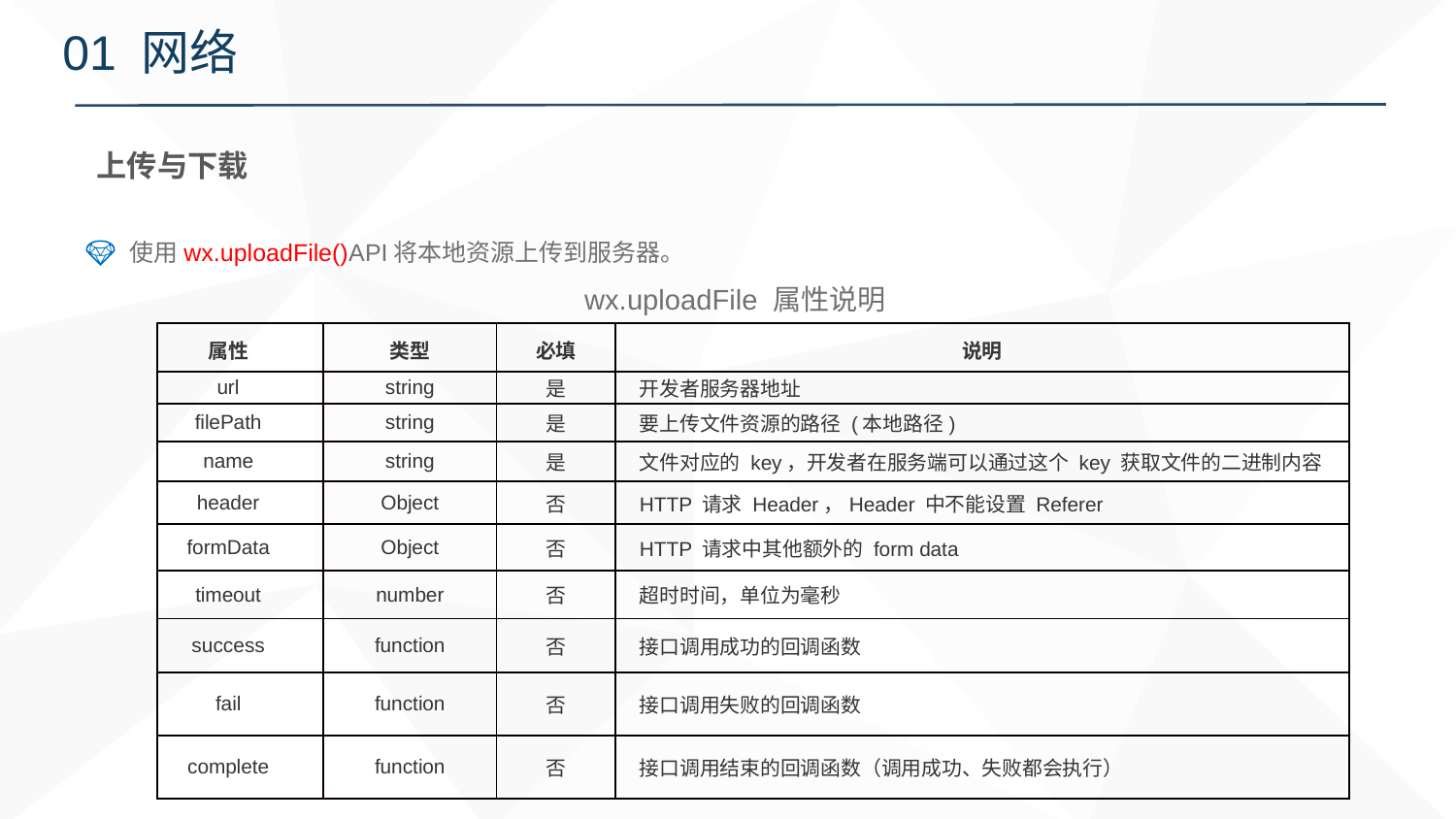

# 01 网络
上传与下载
使用wx.uploadFile()API将本地资源上传到服务器。

wx.uploadFile 属性说明
| 属性 | 类型 | 必填 | 说明 |
| --- | --- | --- | --- |
| url | string | 是 | 开发者服务器地址 |
| filePath | string | 是 | 要上传文件资源的路径 (本地路径) |
| name | string | 是 | 文件对应的 key，开发者在服务端可以通过这个 key 获取文件的二进制内容 |
| header | Object | 否 | HTTP 请求 Header，Header 中不能设置 Referer |
| formData | Object | 否 | HTTP 请求中其他额外的 form data |
| timeout | number | 否 | 超时时间，单位为毫秒 |
| success | function | 否 | 接口调用成功的回调函数 |
| fail | function | 否 | 接口调用失败的回调函数 |
| complete | function | 否 | 接口调用结束的回调函数（调用成功、失败都会执行） |